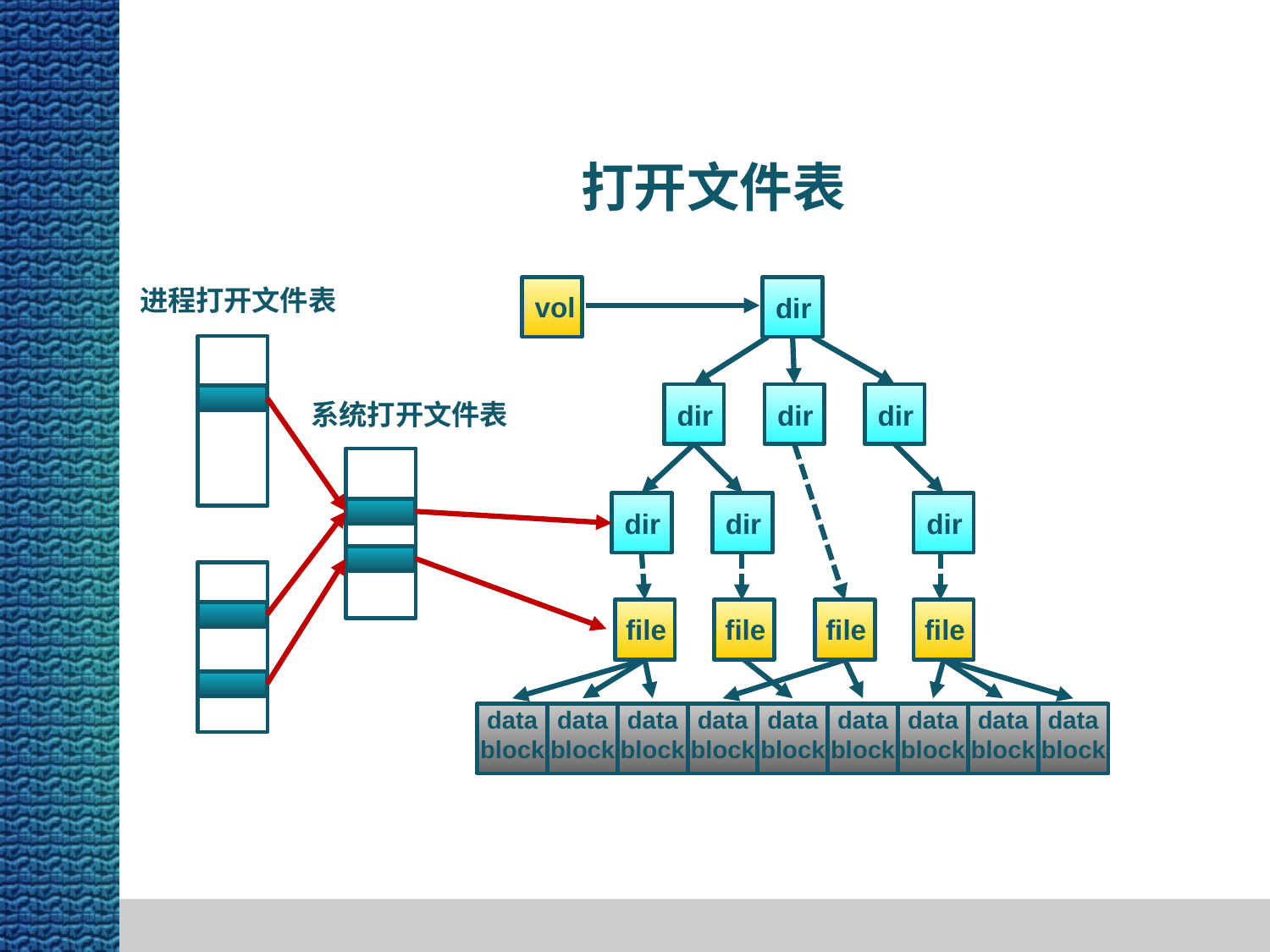

打开文件表
进程打开文件表

vol

dir

dir

dir

dir

dir

dir

dir

file

file

file

file
data
block

data
block

data
block

data
block

data
block

data
block

data
block

data
block

data
block

系统打开文件表